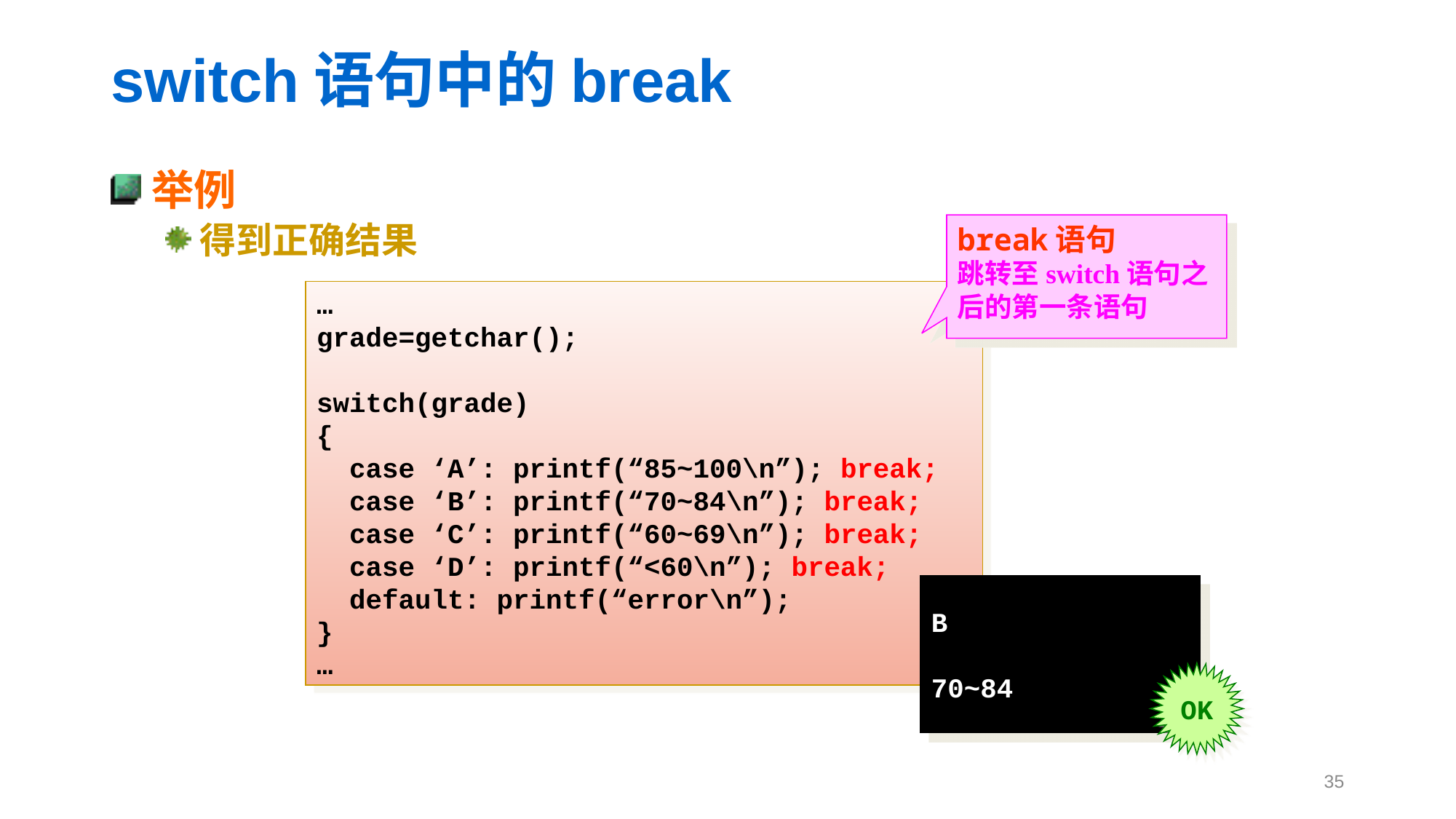

# switch语句中的break
举例
得到正确结果
break语句
跳转至switch语句之后的第一条语句
…
grade=getchar();

switch(grade)
{
  case ‘A’: printf(“85~100\n”); break;
  case ‘B’: printf(“70~84\n”); break;
  case ‘C’: printf(“60~69\n”); break;
  case ‘D’: printf(“<60\n”); break;
  default: printf(“error\n”);
}
…
B

70~84
OK
35